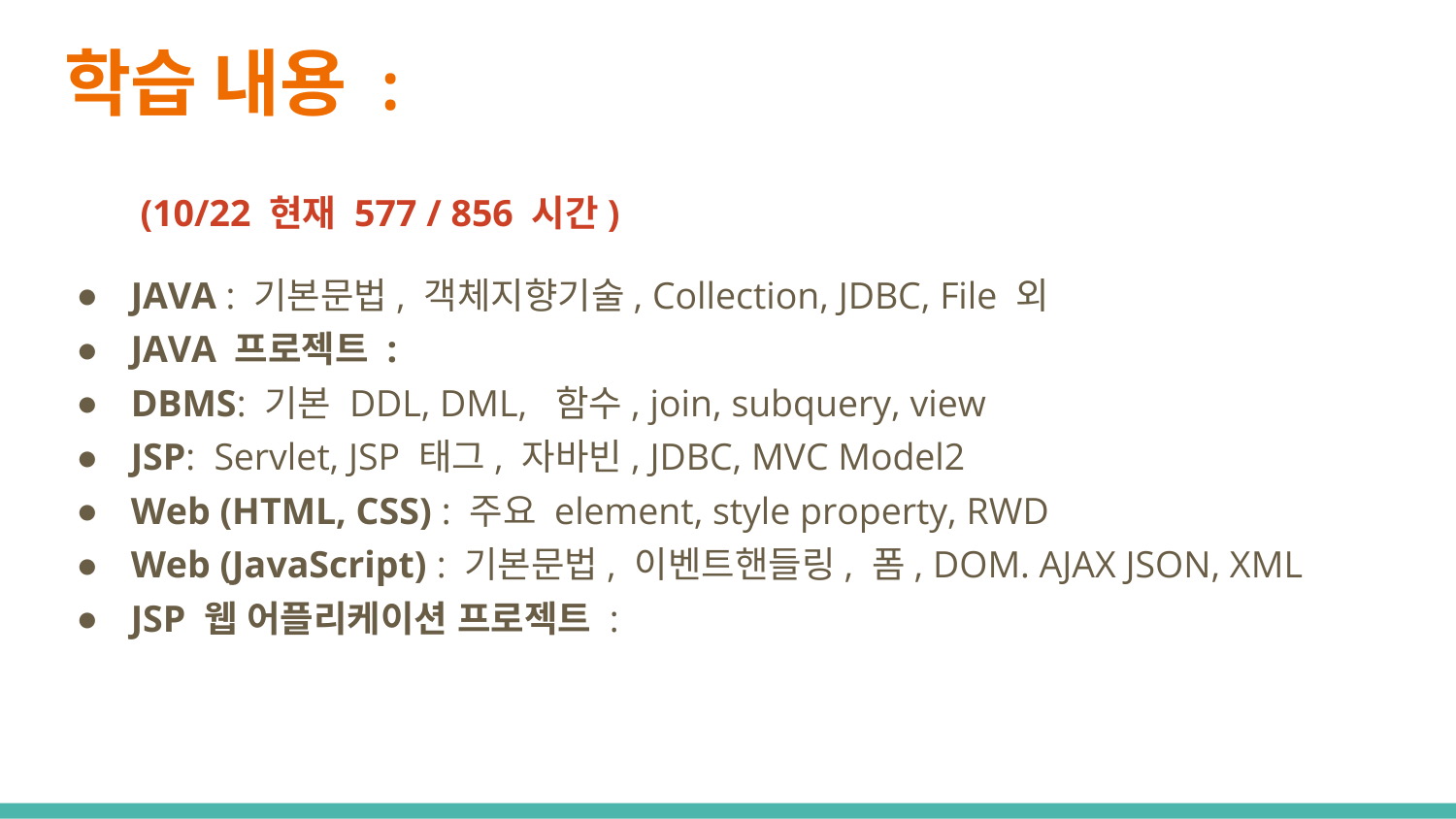

# 학습 내용 :
 (10/22 현재 577 / 856 시간)
JAVA : 기본문법, 객체지향기술, Collection, JDBC, File 외
JAVA 프로젝트 :
DBMS: 기본 DDL, DML,  함수, join, subquery, view
JSP:  Servlet, JSP 태그, 자바빈, JDBC, MVC Model2
Web (HTML, CSS) : 주요 element, style property, RWD
Web (JavaScript) : 기본문법, 이벤트핸들링, 폼, DOM. AJAX JSON, XML
JSP 웹 어플리케이션 프로젝트 :